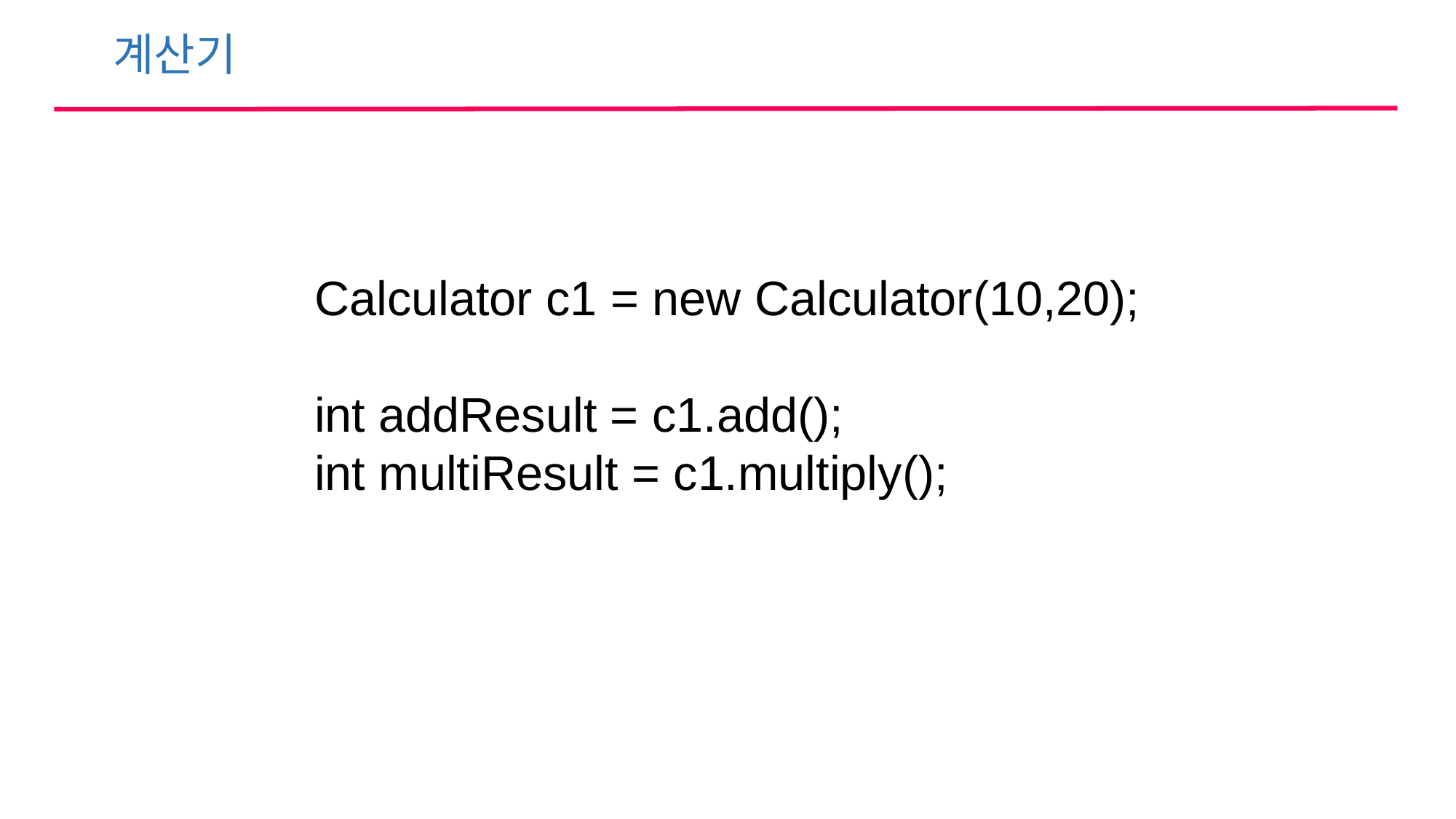

계산기
Calculator c1 = new Calculator(10,20);

int addResult = c1.add();
int multiResult = c1.multiply();